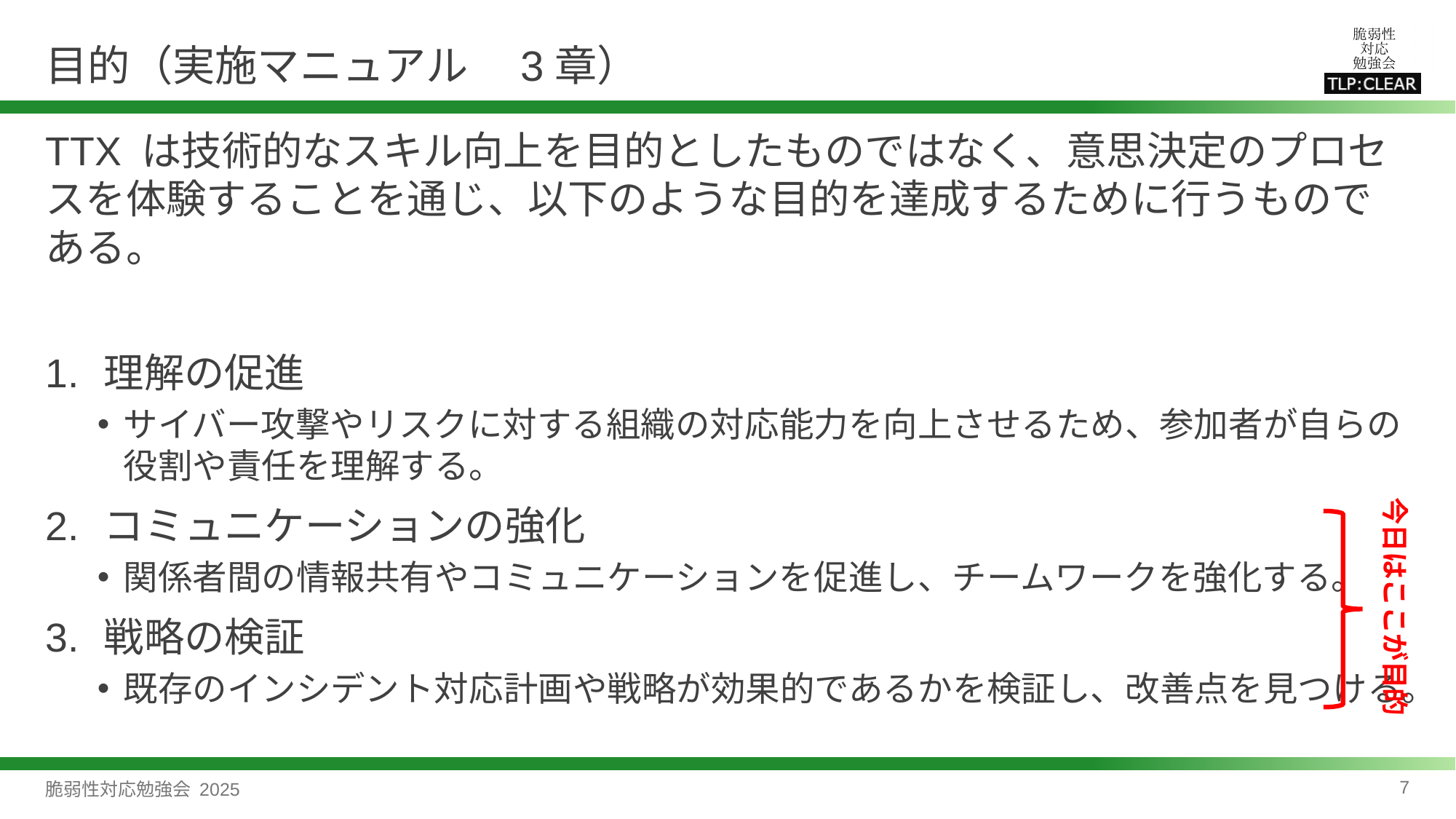

# 目的（実施マニュアル　3章）
TTX は技術的なスキル向上を目的としたものではなく、意思決定のプロセスを体験することを通じ、以下のような目的を達成するために行うものである。

理解の促進
サイバー攻撃やリスクに対する組織の対応能力を向上させるため、参加者が自らの役割や責任を理解する。
コミュニケーションの強化
関係者間の情報共有やコミュニケーションを促進し、チームワークを強化する。
戦略の検証
既存のインシデント対応計画や戦略が効果的であるかを検証し、改善点を見つける。

今日はここが目的

7
脆弱性対応勉強会 2025